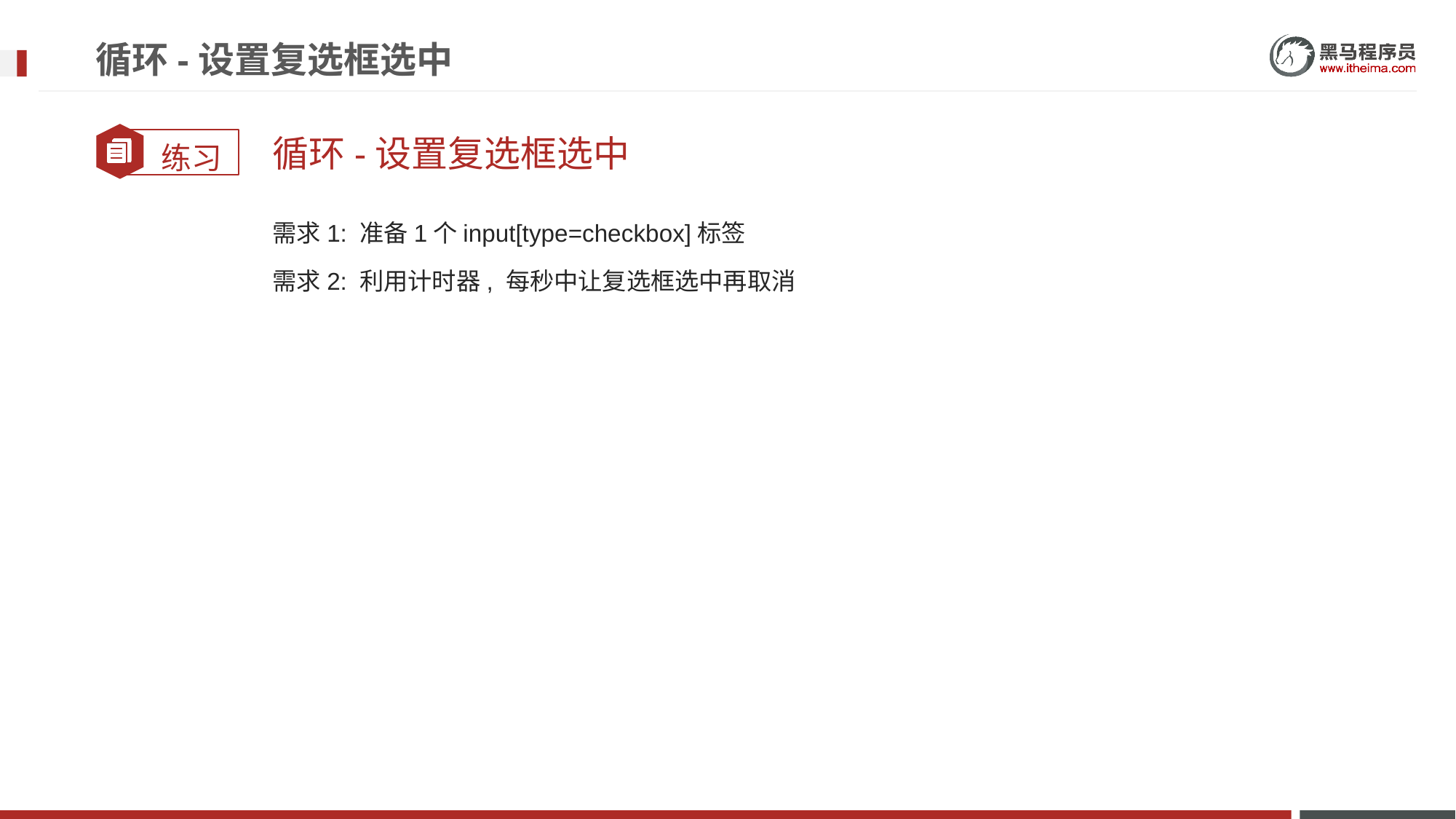

# 循环-设置复选框选中
循环-设置复选框选中
需求1: 准备1个input[type=checkbox]标签
需求2: 利用计时器, 每秒中让复选框选中再取消